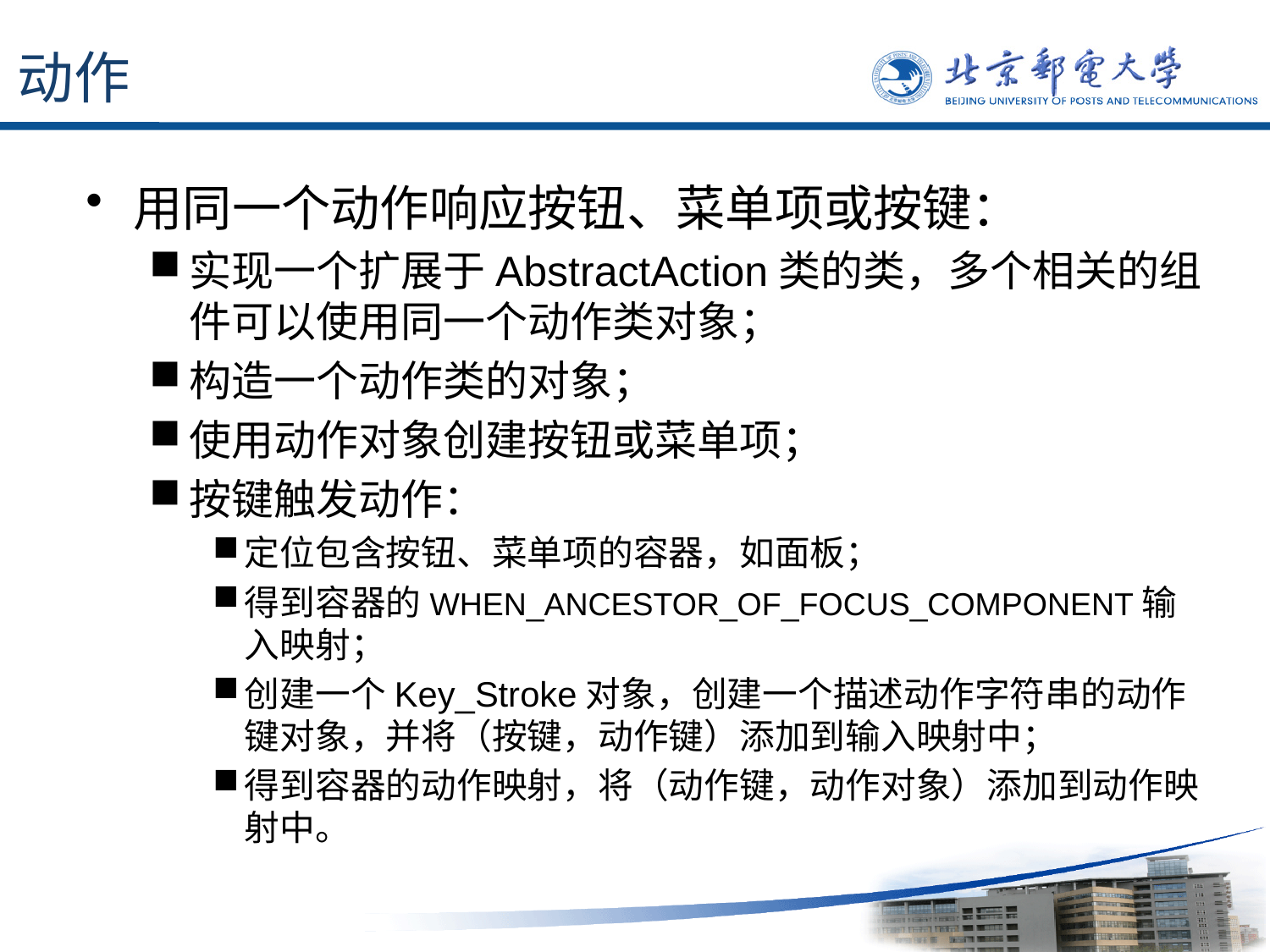

# 动作
用同一个动作响应按钮、菜单项或按键：
实现一个扩展于AbstractAction类的类，多个相关的组件可以使用同一个动作类对象；
构造一个动作类的对象；
使用动作对象创建按钮或菜单项；
按键触发动作：
定位包含按钮、菜单项的容器，如面板；
得到容器的WHEN_ANCESTOR_OF_FOCUS_COMPONENT输入映射；
创建一个Key_Stroke对象，创建一个描述动作字符串的动作键对象，并将（按键，动作键）添加到输入映射中；
得到容器的动作映射，将（动作键，动作对象）添加到动作映射中。